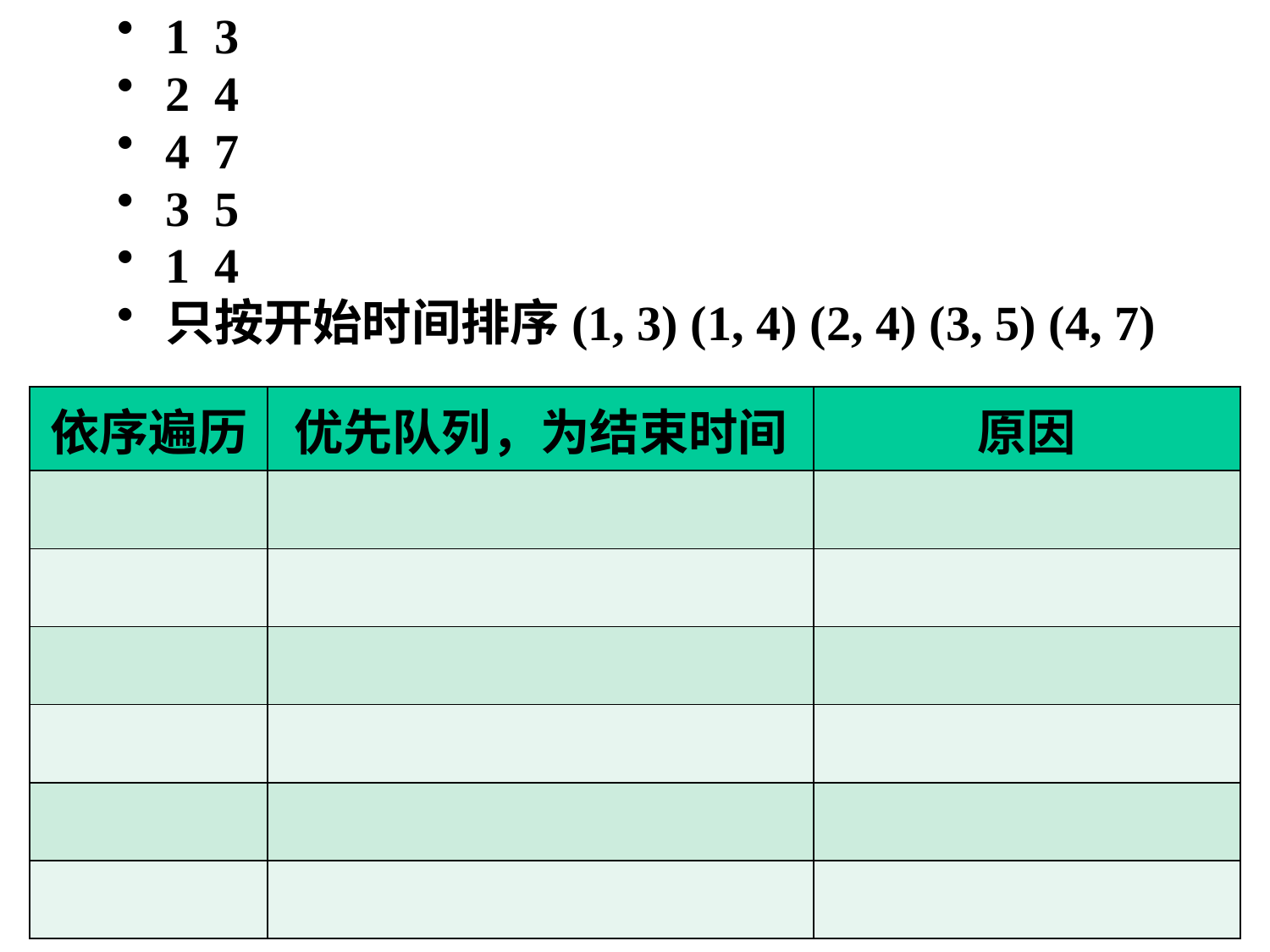

1  3
2  4
4  7
3  5
1  4
只按开始时间排序(1, 3) (1, 4) (2, 4) (3, 5) (4, 7)
| 依序遍历 | 优先队列，为结束时间 | 原因 |
| --- | --- | --- |
|  |  |  |
|  |  |  |
|  |  |  |
|  |  |  |
|  |  |  |
|  |  |  |

51 of 158